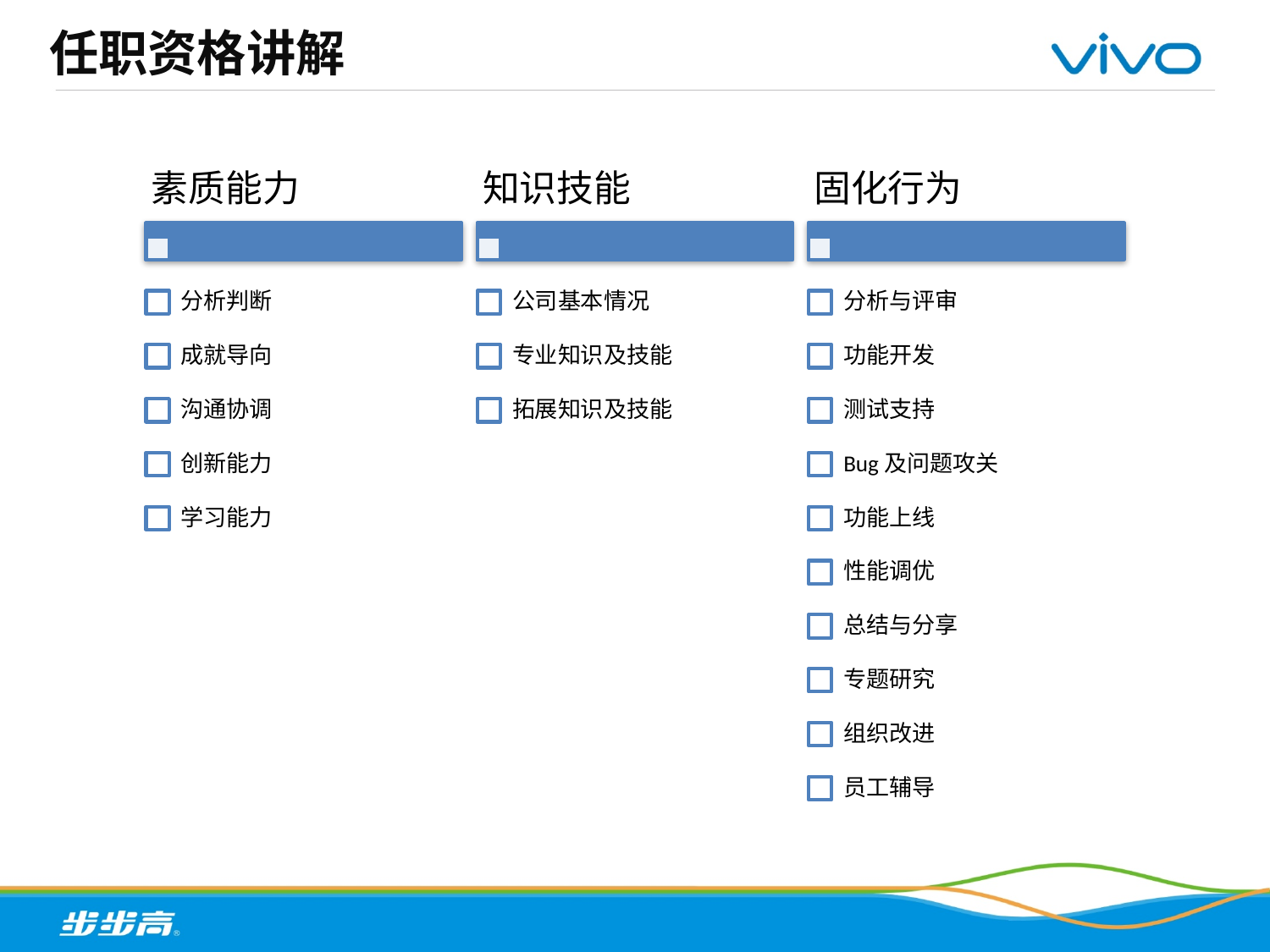

任职资格讲解
素质能力
分析判断
成就导向
沟通协调
创新能力
学习能力
知识技能
公司基本情况
专业知识及技能
拓展知识及技能
固化行为
分析与评审
功能开发
测试支持
Bug及问题攻关
功能上线
性能调优
总结与分享
专题研究
组织改进
员工辅导